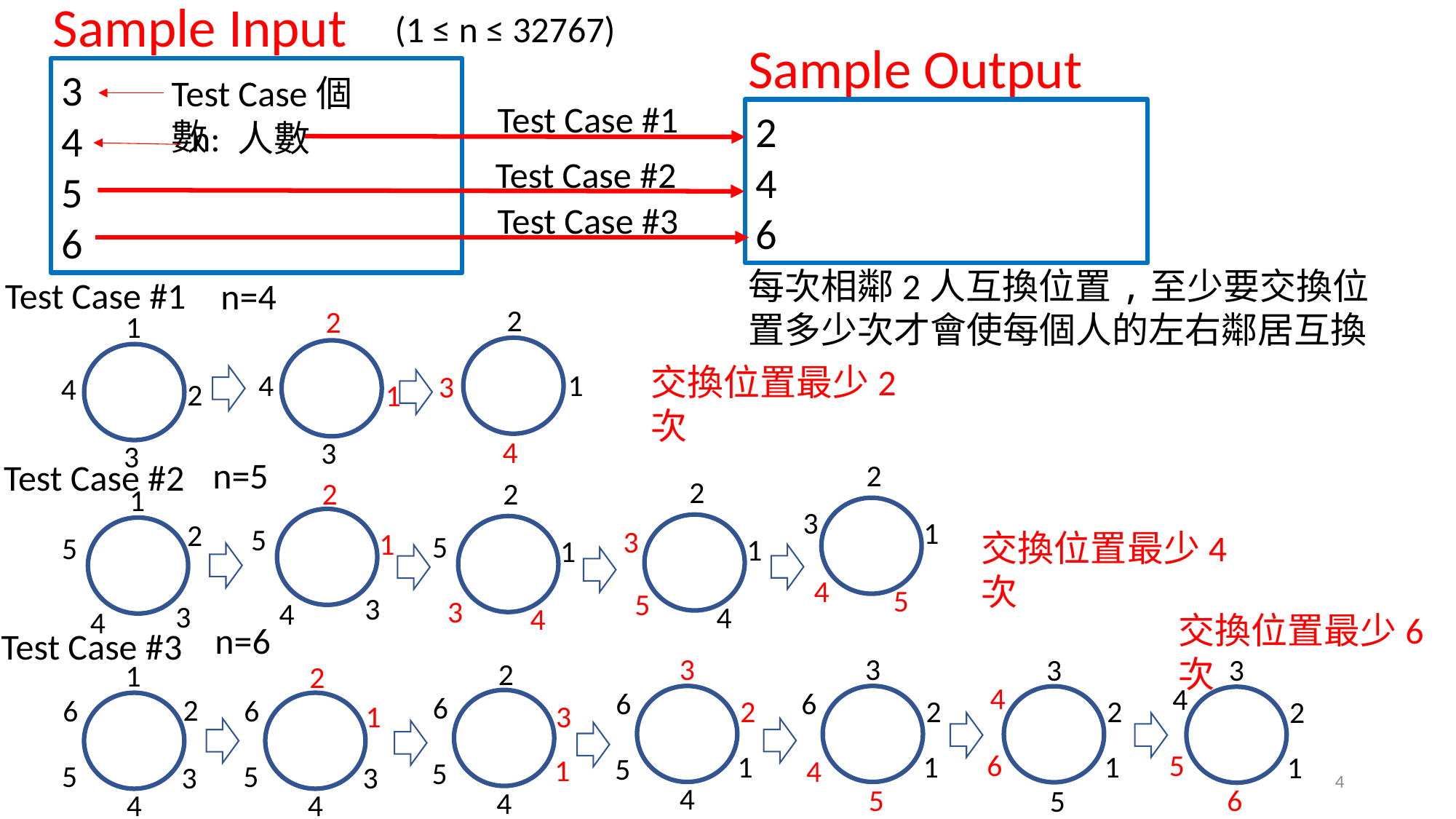

Sample Input
 (1 ≤ n ≤ 32767)
Sample Output
3
4
5
6
Test Case個數
Test Case #1
2
4
6
n: 人數
Test Case #2
Test Case #3
每次相鄰2人互換位置,至少要交換位置多少次才會使每個人的左右鄰居互換
Test Case #1
n=4
2

1
3
4
2

4
1
3
1

4
2
3
交換位置最少2次

n=5
Test Case #2
2

3
1
4
5
2

3
1
5
4
2

5
1
3
4
2

5
1
3
4
1
2

5
3
4
交換位置最少4次

交換位置最少6次
n=6
Test Case #3
3
6

2
1
5
4
3
6

2
1
4
5
3
4

2
6
1
5
3
4

2
5
1
6
2
6

3
1
5
4
1
2
6

5
3
4
2
6
1

5
3
4

4